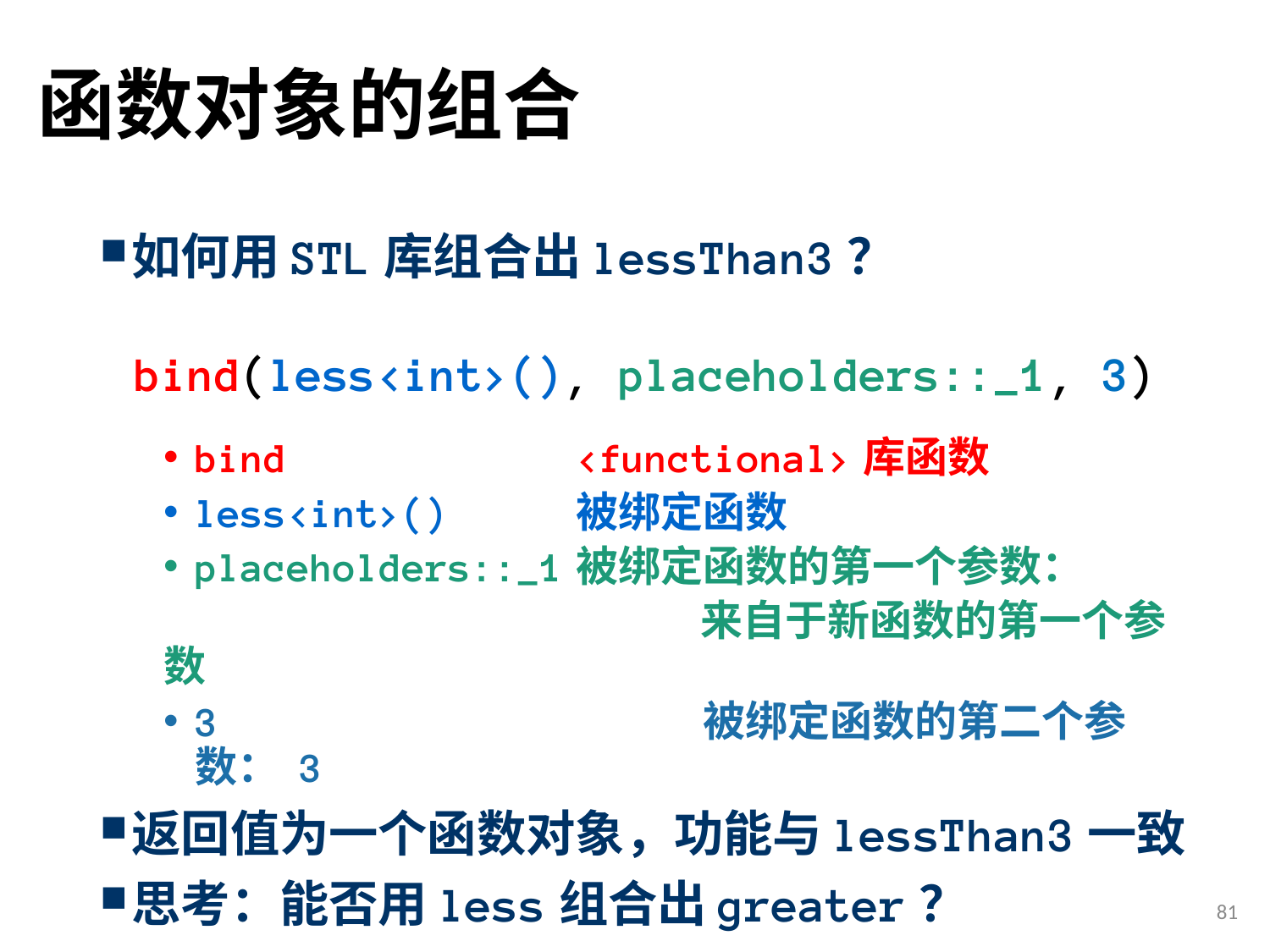

# 函数对象的组合
如何用STL库组合出lessThan3？

bind			<functional>库函数
less<int>()		被绑定函数
placeholders::_1	被绑定函数的第一个参数：
				  来自于新函数的第一个参数
3				被绑定函数的第二个参数： 3
返回值为一个函数对象，功能与lessThan3一致
思考：能否用less组合出greater？
bind(less<int>(), placeholders::_1, 3)
81